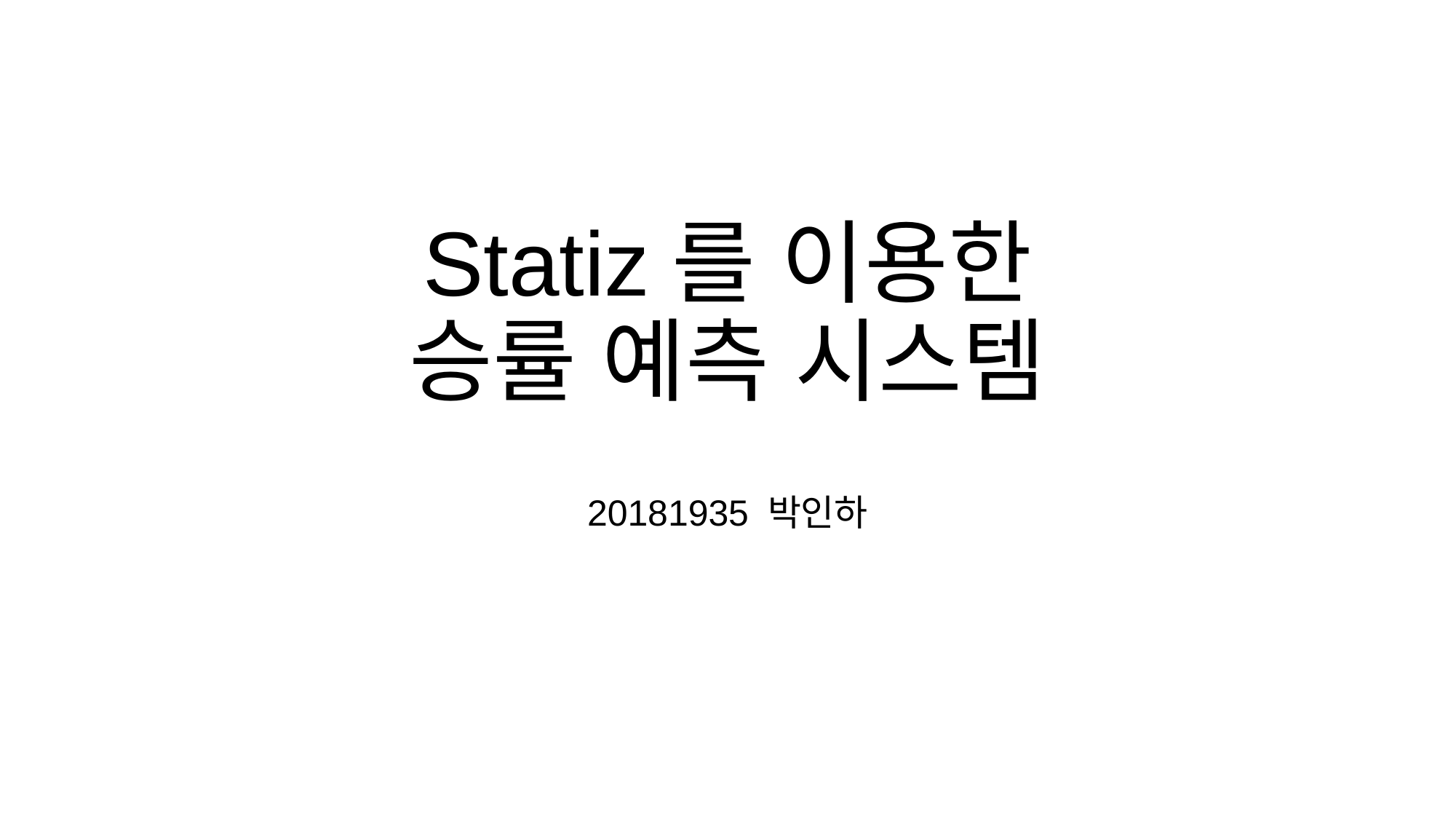

# Statiz를 이용한 승률 예측 시스템

20181935 박인하